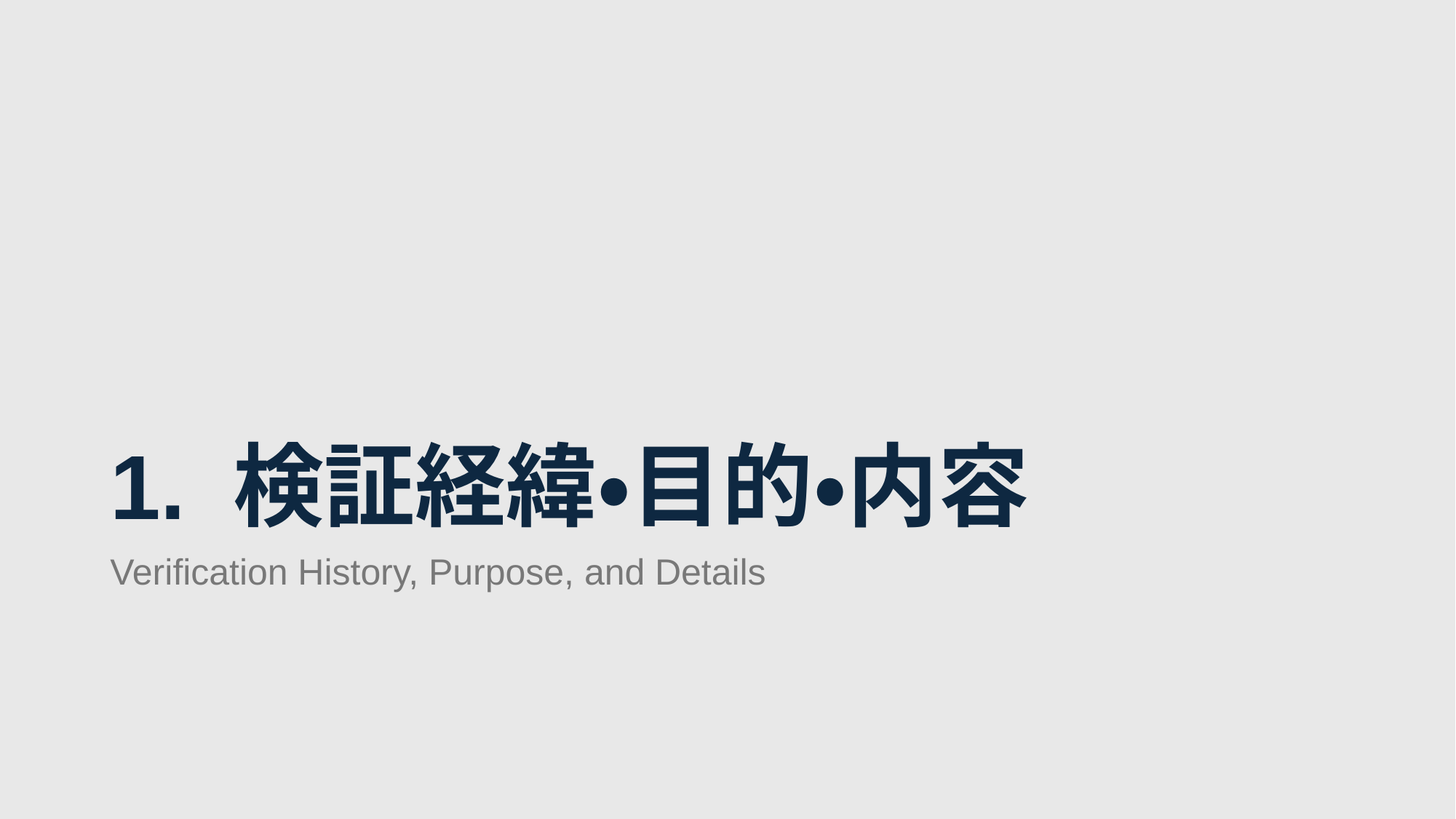

検証経緯と検証目的
3
# 1. 検証経緯・目的・内容
Verification History, Purpose, and Details